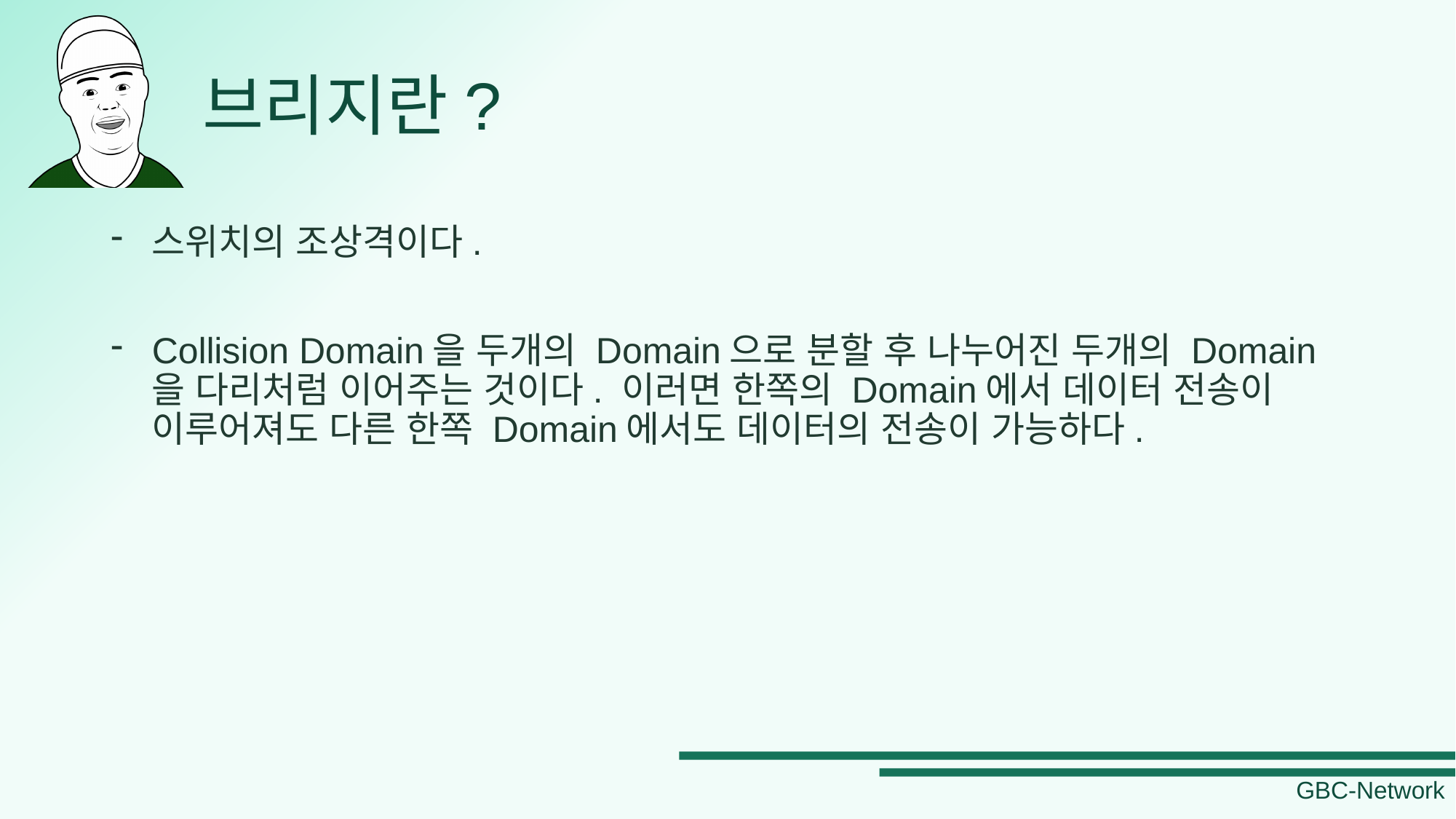

# 브리지란?
스위치의 조상격이다.

Collision Domain을 두개의 Domain으로 분할 후 나누어진 두개의 Domain을 다리처럼 이어주는 것이다. 이러면 한쪽의 Domain에서 데이터 전송이 이루어져도 다른 한쪽 Domain에서도 데이터의 전송이 가능하다.